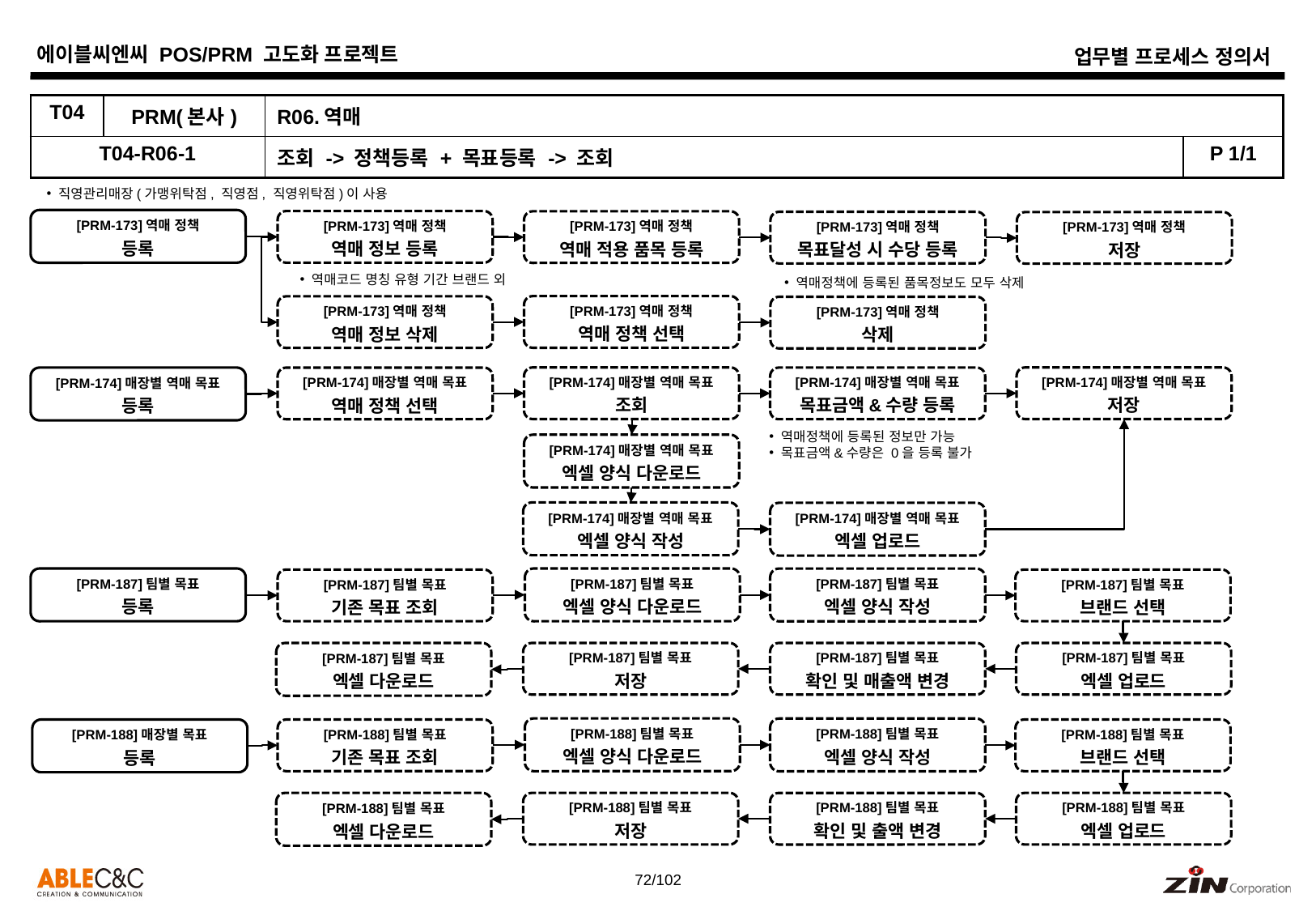

| T04 | PRM(본사) | R06.역매 |  |
| --- | --- | --- | --- |
| T04-R06-1 |  | 조회 -> 정책등록 + 목표등록 -> 조회 | P 1/1 |
직영관리매장(가맹위탁점, 직영점, 직영위탁점)이 사용
[PRM-173]역매 정책
등록
[PRM-173]역매 정책
역매 정보 등록
[PRM-173]역매 정책
역매 적용 품목 등록
[PRM-173]역매 정책
목표달성 시 수당 등록
[PRM-173]역매 정책
저장
역매코드 명칭 유형 기간 브랜드 외
역매정책에 등록된 품목정보도 모두 삭제
[PRM-173]역매 정책
역매 정책 선택
[PRM-173]역매 정책
역매 정보 삭제
[PRM-173]역매 정책
삭제
[PRM-174]매장별 역매 목표
조회
[PRM-174]매장별 역매 목표
저장
[PRM-174]매장별 역매 목표
등록
[PRM-174]매장별 역매 목표
목표금액&수량 등록
[PRM-174]매장별 역매 목표
역매 정책 선택
역매정책에 등록된 정보만 가능
목표금액&수량은 0을 등록 불가
[PRM-174]매장별 역매 목표
엑셀 양식 다운로드
[PRM-174]매장별 역매 목표
엑셀 양식 작성
[PRM-174]매장별 역매 목표
엑셀 업로드
[PRM-187]팀별 목표
등록
[PRM-187]팀별 목표
엑셀 양식 다운로드
[PRM-187]팀별 목표
엑셀 양식 작성
[PRM-187]팀별 목표
기존 목표 조회
[PRM-187]팀별 목표
브랜드 선택
[PRM-187]팀별 목표
엑셀 다운로드
[PRM-187]팀별 목표
저장
[PRM-187]팀별 목표
엑셀 업로드
[PRM-187]팀별 목표
확인 및 매출액 변경
[PRM-188]팀별 목표
엑셀 양식 다운로드
[PRM-188]팀별 목표
엑셀 양식 작성
[PRM-188]매장별 목표
등록
[PRM-188]팀별 목표
기존 목표 조회
[PRM-188]팀별 목표
브랜드 선택
[PRM-188]팀별 목표
엑셀 다운로드
[PRM-188]팀별 목표
저장
[PRM-188]팀별 목표
엑셀 업로드
[PRM-188]팀별 목표
확인 및 출액 변경